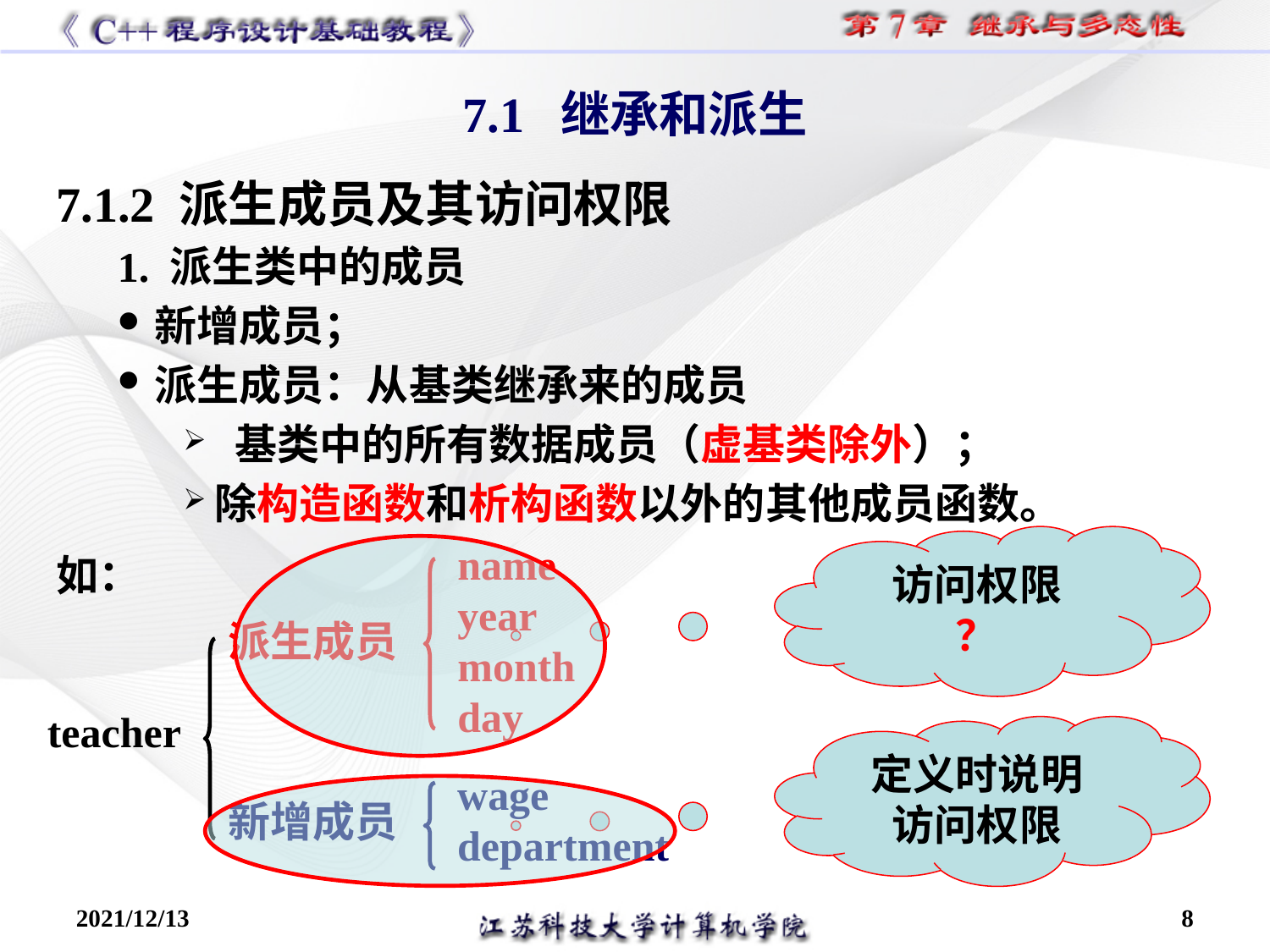

7.1.2 派生成员及其访问权限
1. 派生类中的成员
新增成员；
派生成员：从基类继承来的成员
 基类中的所有数据成员（虚基类除外）；
除构造函数和析构函数以外的其他成员函数。
如：
7.1  继承和派生
访问权限
？

name
year
month
day

派生成员

teacher
wage
department

新增成员
定义时说明
访问权限